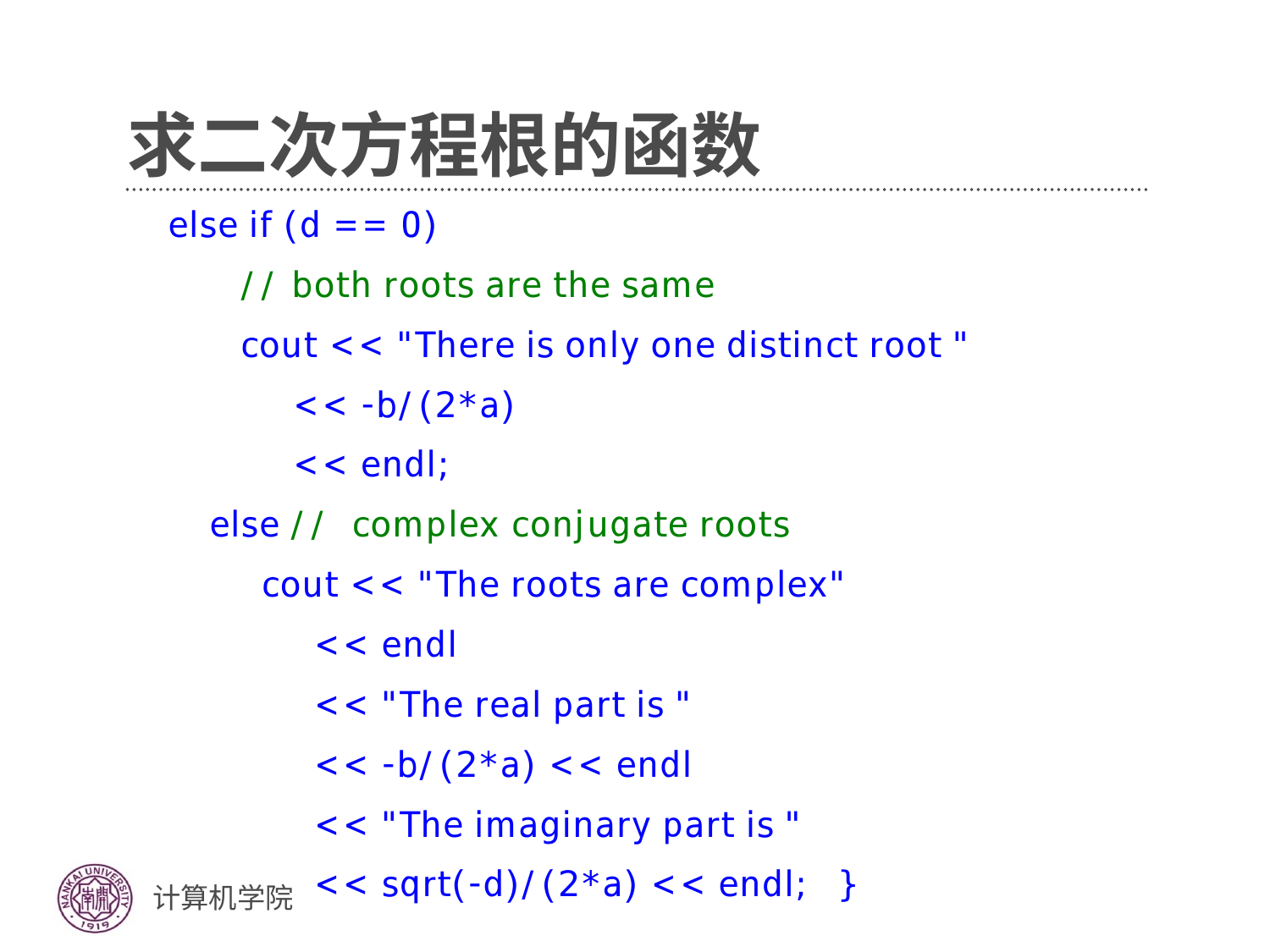

# 求二次方程根的函数
    else if (d == 0)
           // both roots are the same
           cout << "There is only one distinct root "
                << -b/(2*a)
                << endl;
        else //  complex conjugate roots
             cout << "The roots are complex"
                  << endl
                  << "The real part is "
                  << -b/(2*a) << endl
                  << "The imaginary part is "
                  << sqrt(-d)/(2*a) << endl;   }